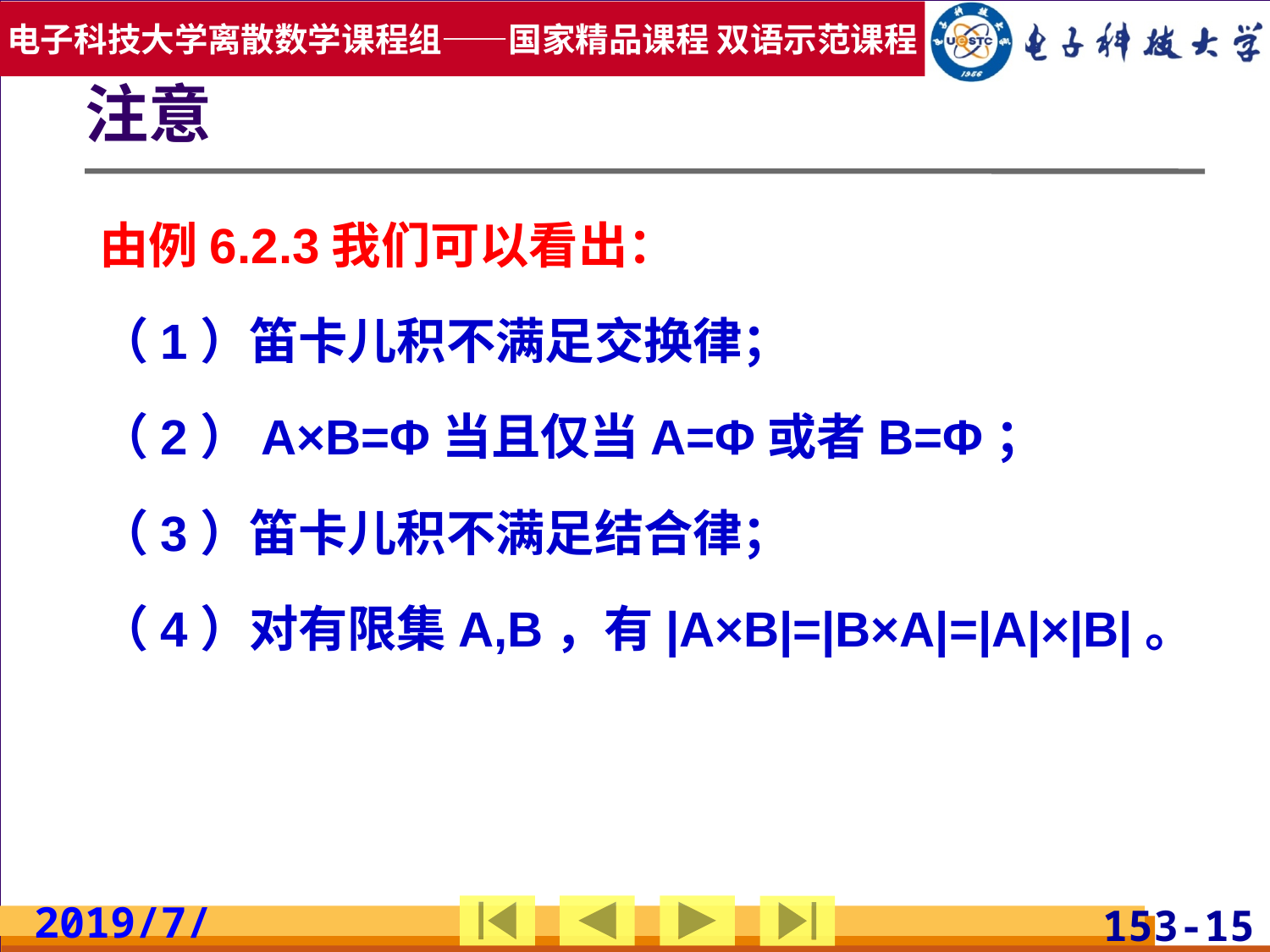

# 注意
由例6.2.3我们可以看出：
（1）笛卡儿积不满足交换律；
（2）A×B=Φ当且仅当A=Φ或者B=Φ；
（3）笛卡儿积不满足结合律；
（4）对有限集A,B，有|A×B|=|B×A|=|A|×|B|。
2019/7/3